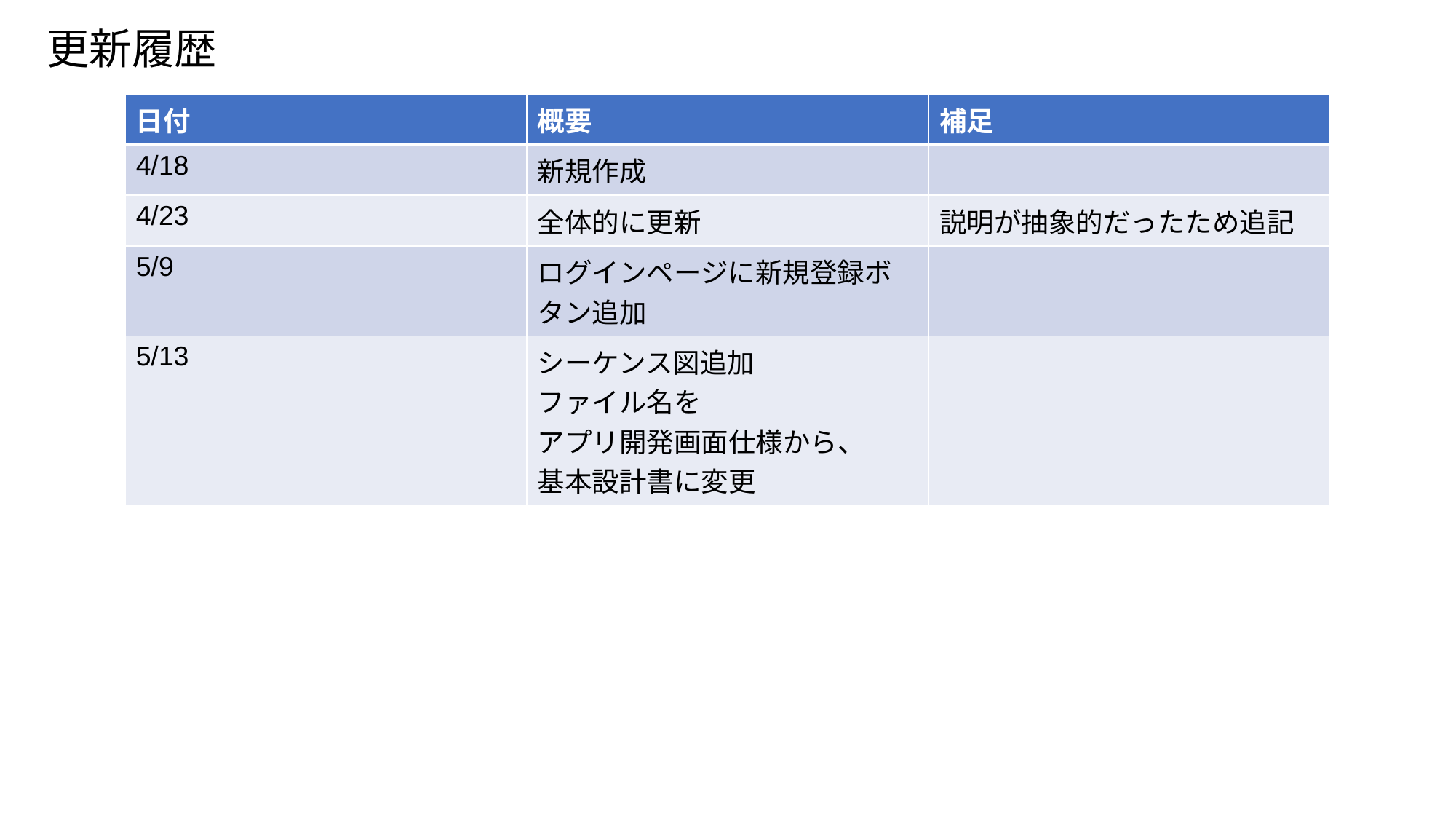

更新履歴
| 日付 | 概要 | 補足 |
| --- | --- | --- |
| 4/18 | 新規作成 |  |
| 4/23 | 全体的に更新 | 説明が抽象的だったため追記 |
| 5/9 | ログインページに新規登録ボタン追加 |  |
| 5/13 | シーケンス図追加 ファイル名を アプリ開発画面仕様から、 基本設計書に変更 |  |